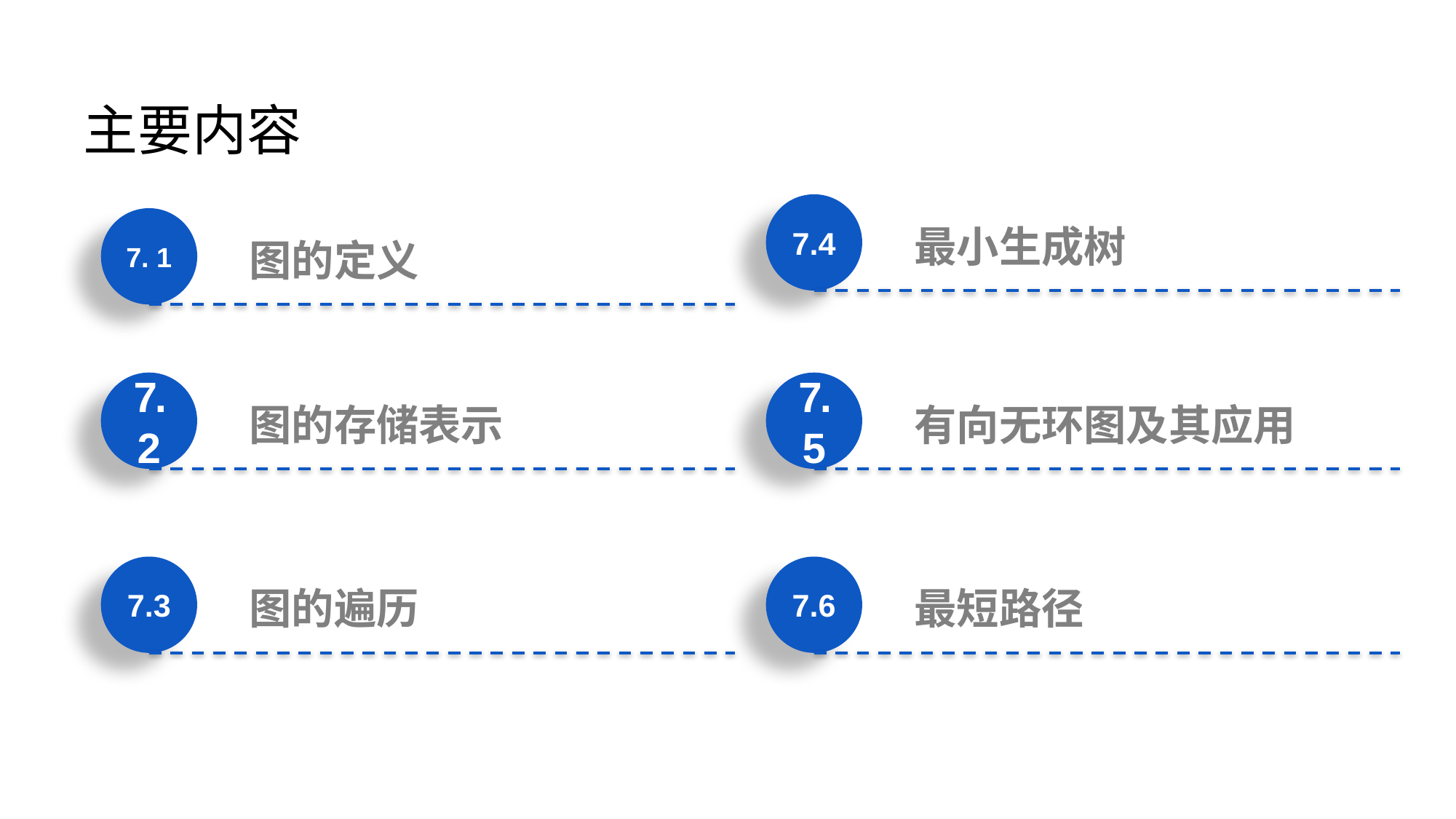

# 主要内容
7.4
最小生成树
7. 1
图的定义
7. 2
图的存储表示
7. 5
有向无环图及其应用
7.3
图的遍历
7.6
最短路径